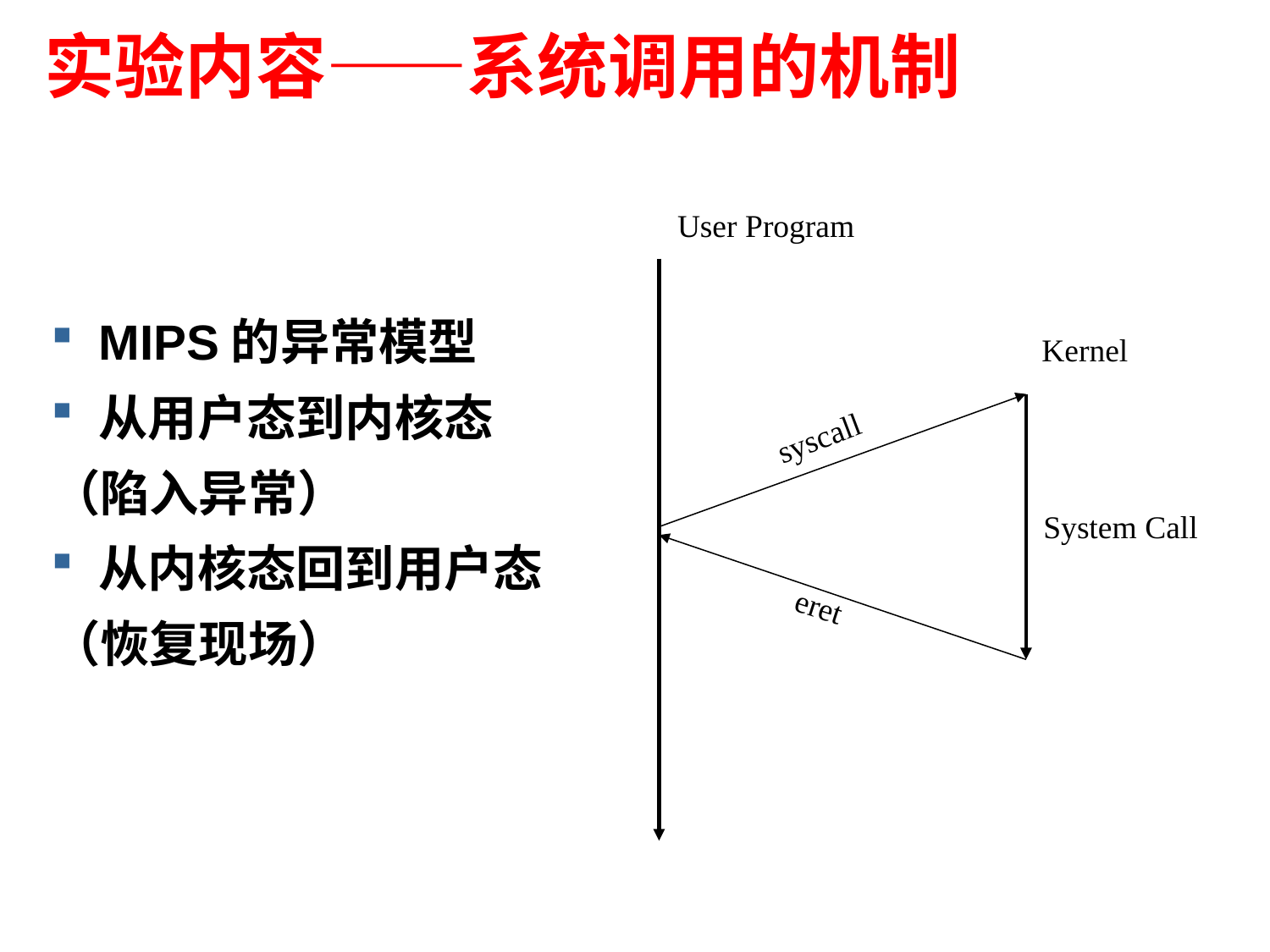

# 实验内容——系统调用的机制
MIPS的异常模型
从用户态到内核态
（陷入异常）
从内核态回到用户态
（恢复现场）
User Program
Kernel
syscall
System Call
eret